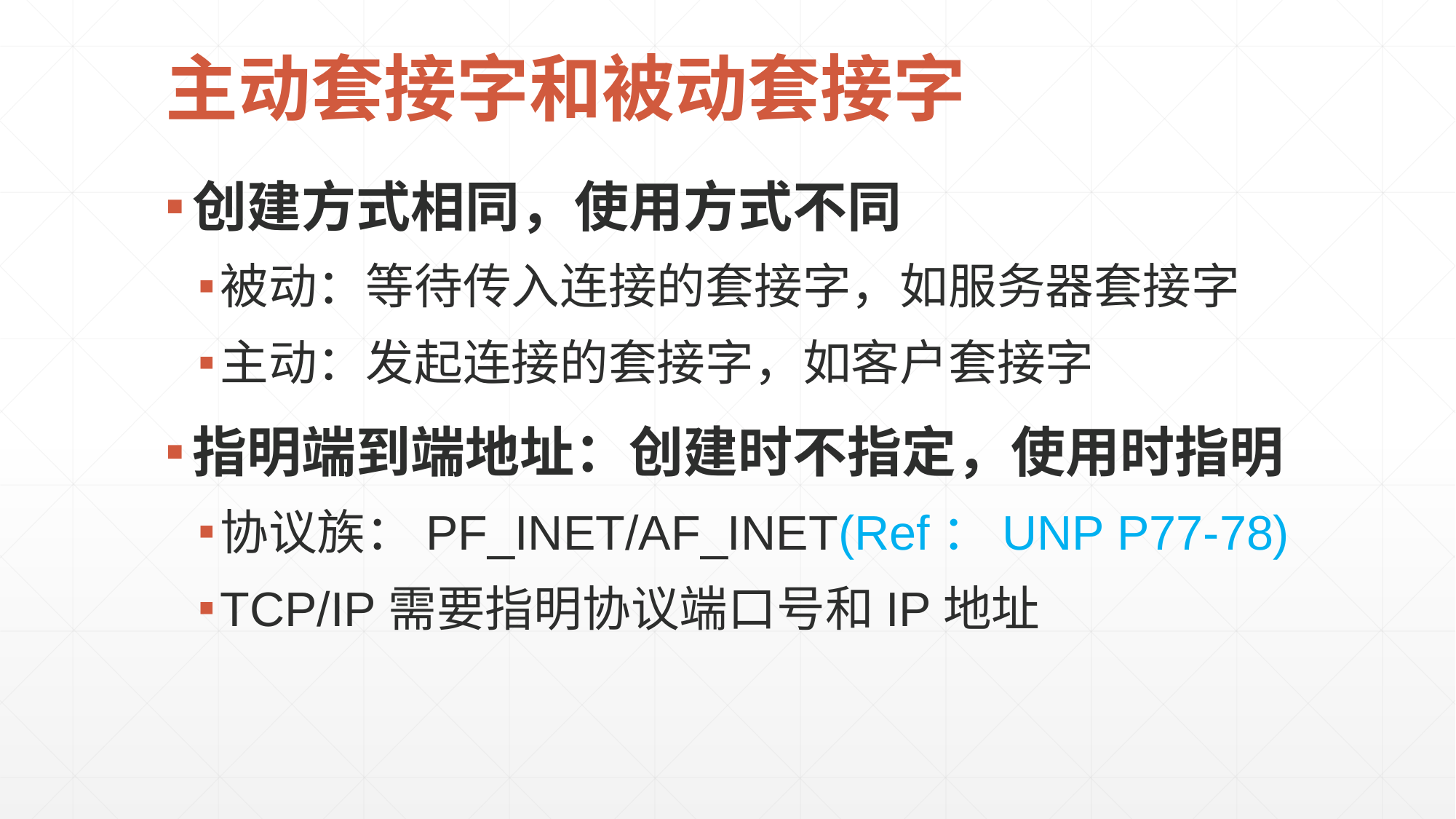

# 主动套接字和被动套接字
创建方式相同，使用方式不同
被动：等待传入连接的套接字，如服务器套接字
主动：发起连接的套接字，如客户套接字
指明端到端地址：创建时不指定，使用时指明
协议族：PF_INET/AF_INET(Ref：UNP P77-78)
TCP/IP需要指明协议端口号和IP地址